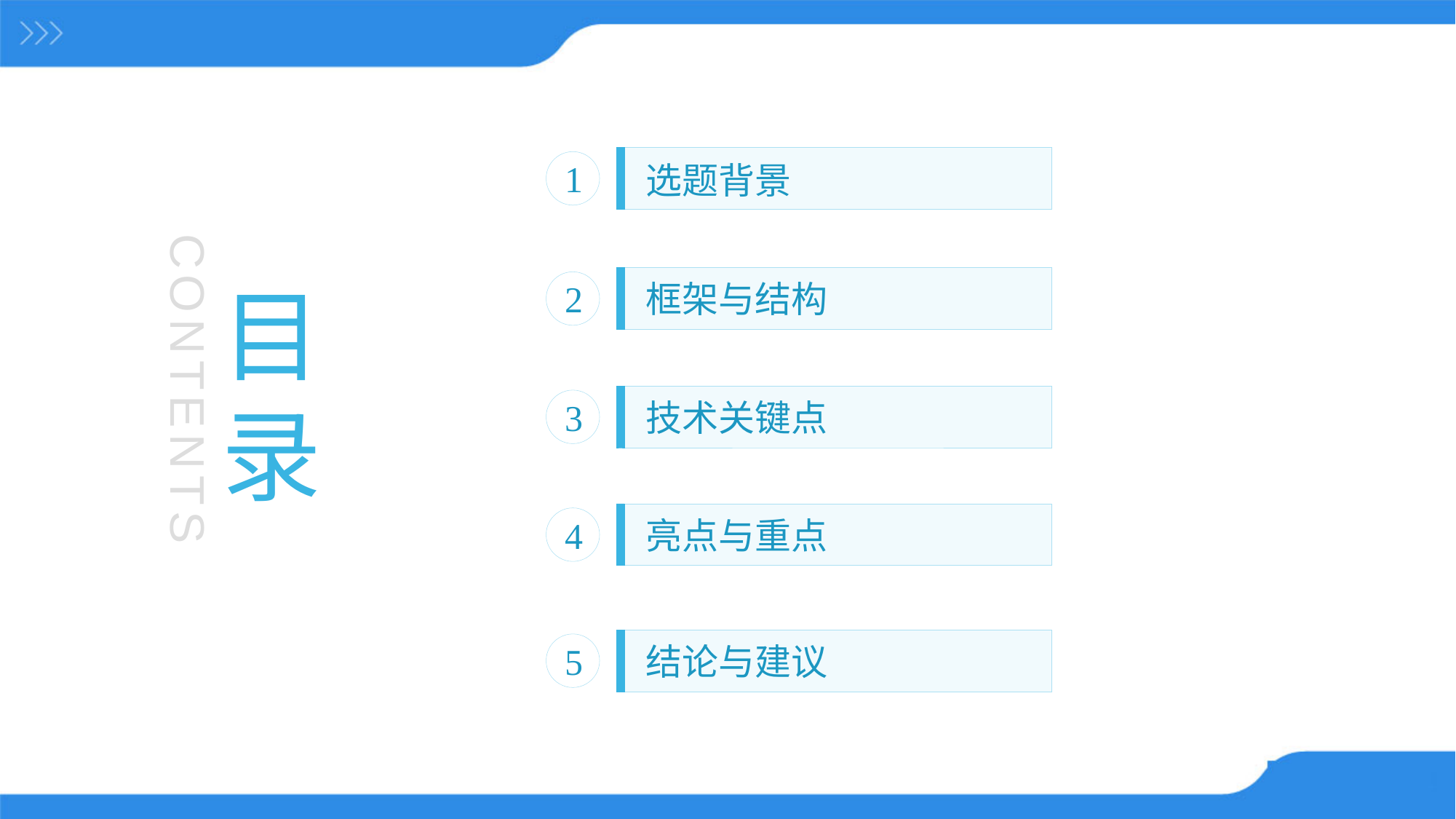

选题背景
1
目
录

框架与结构
2
CONTENTS

技术关键点
3

亮点与重点
4

结论与建议
5